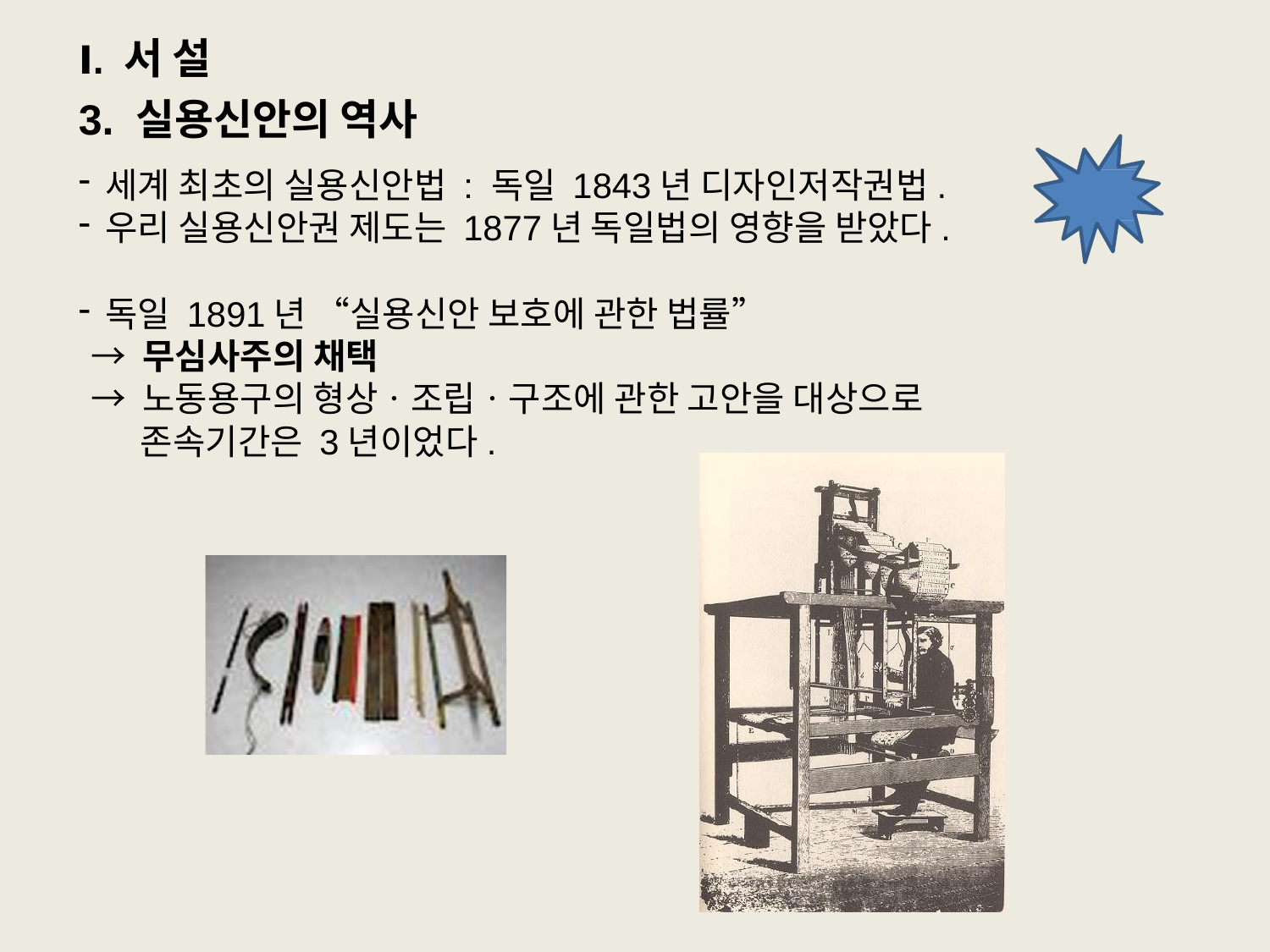

# Ⅰ. 서 설
3. 실용신안의 역사
세계 최초의 실용신안법 : 독일 1843년 디자인저작권법.
우리 실용신안권 제도는 1877년 독일법의 영향을 받았다.

독일 1891년 “실용신안 보호에 관한 법률”
→ 무심사주의 채택
→ 노동용구의 형상ㆍ조립ㆍ구조에 관한 고안을 대상으로  존속기간은 3년이었다.